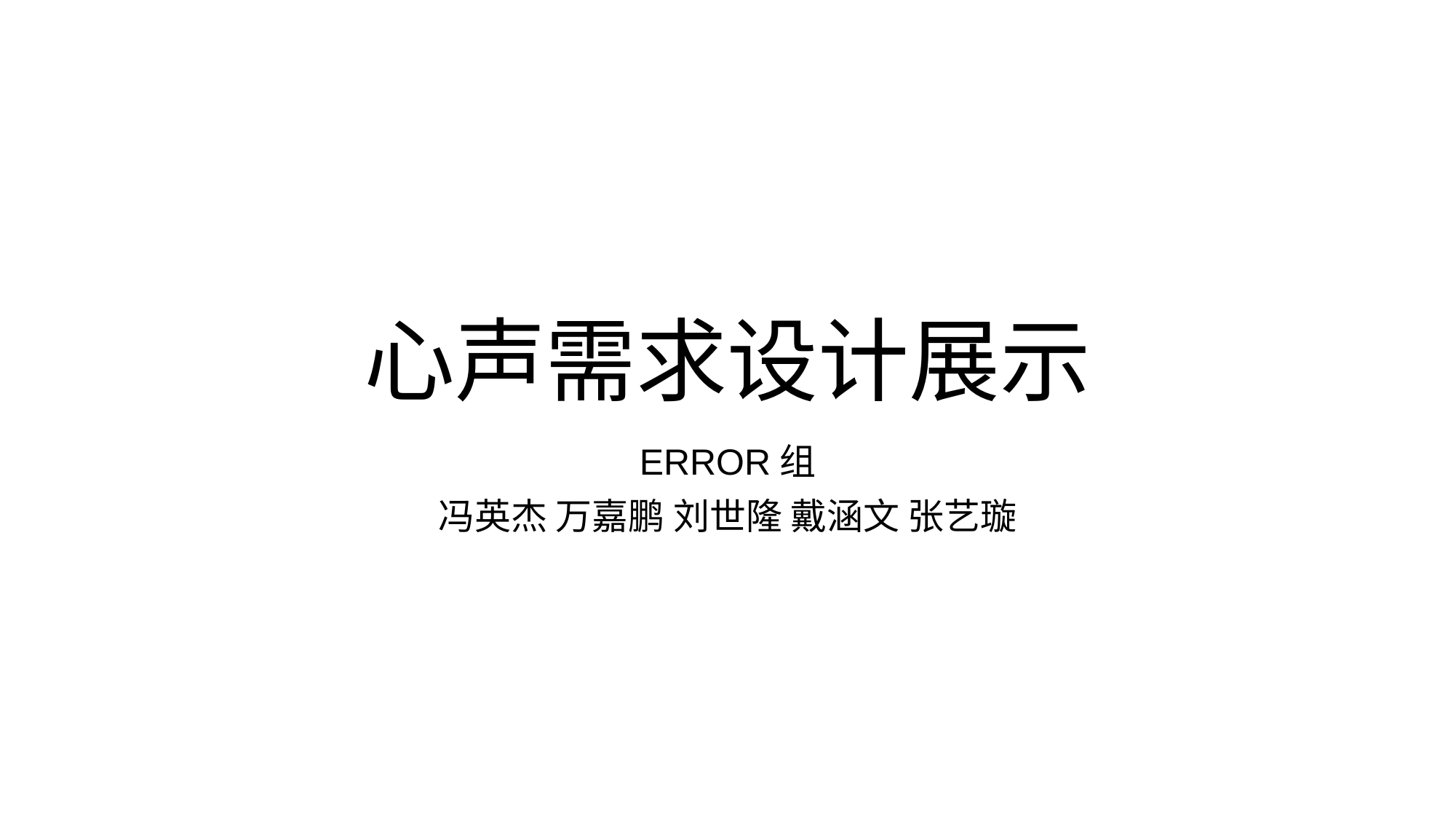

# 心声需求设计展示
ERROR组
冯英杰 万嘉鹏 刘世隆 戴涵文 张艺璇